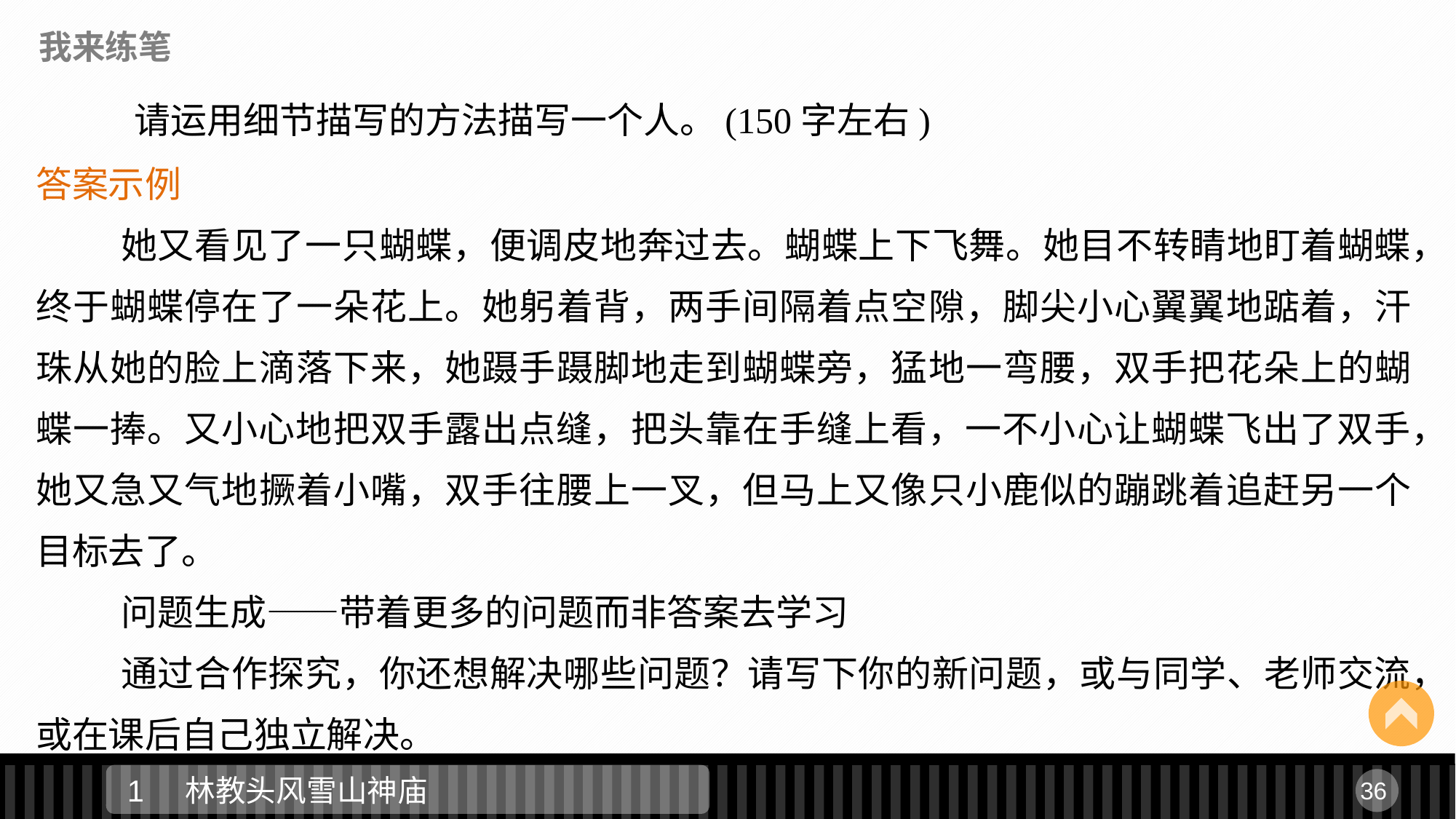

我来练笔
         请运用细节描写的方法描写一个人。(150字左右)
答案示例
她又看见了一只蝴蝶，便调皮地奔过去。蝴蝶上下飞舞。她目不转睛地盯着蝴蝶，终于蝴蝶停在了一朵花上。她躬着背，两手间隔着点空隙，脚尖小心翼翼地踮着，汗珠从她的脸上滴落下来，她蹑手蹑脚地走到蝴蝶旁，猛地一弯腰，双手把花朵上的蝴蝶一捧。又小心地把双手露出点缝，把头靠在手缝上看，一不小心让蝴蝶飞出了双手，她又急又气地撅着小嘴，双手往腰上一叉，但马上又像只小鹿似的蹦跳着追赶另一个目标去了。
问题生成——带着更多的问题而非答案去学习
通过合作探究，你还想解决哪些问题？请写下你的新问题，或与同学、老师交流，或在课后自己独立解决。